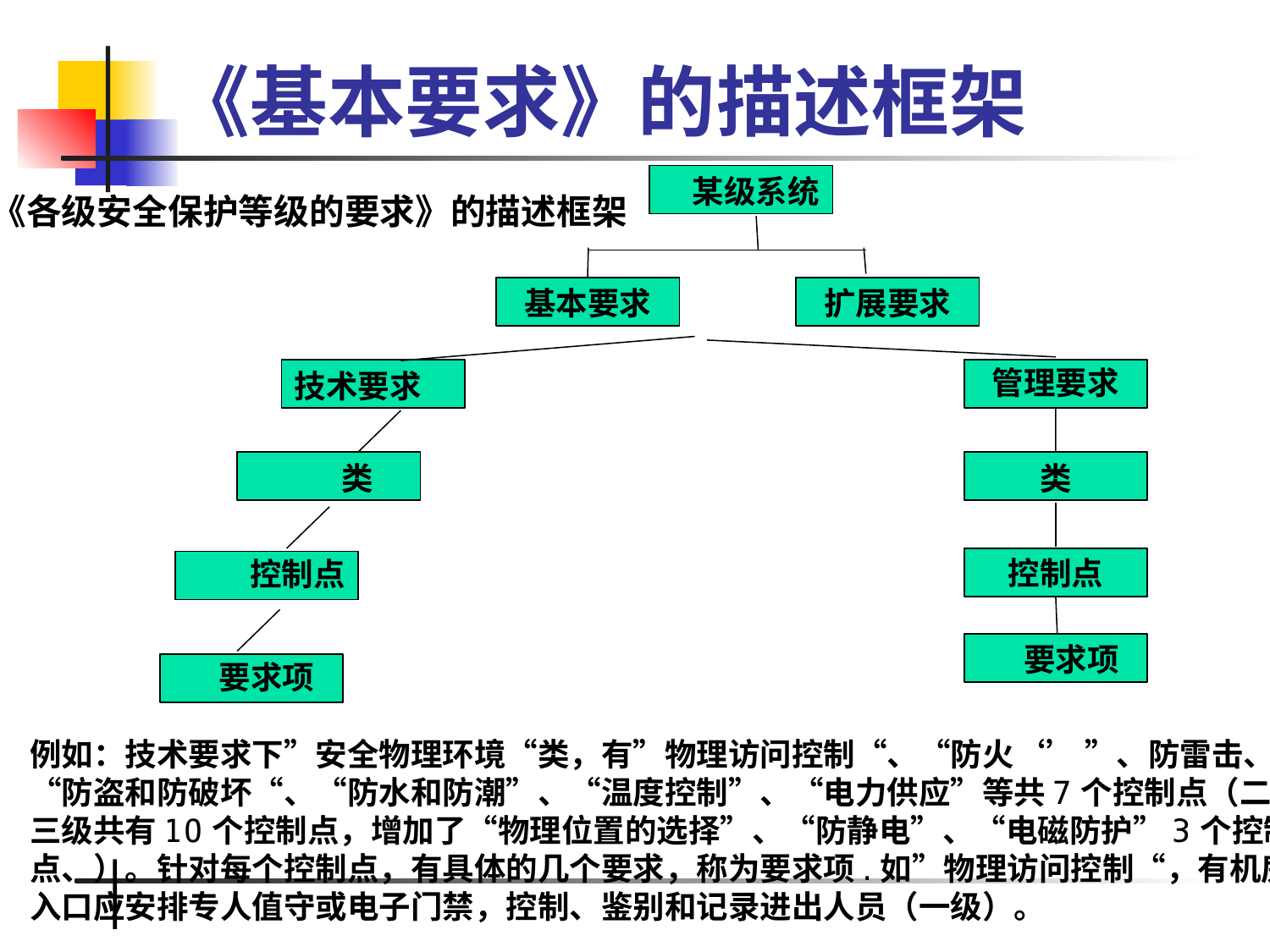

# 《基本要求》的描述框架
《各级安全保护等级的要求》的描述框架

某级系统

基本要求

扩展要求
管理要求

技术要求

类
类
控制点
控制点

要求项
要求项

例如：技术要求下”安全物理环境“类，有”物理访问控制“、“防火‘’ ”、防雷击、“防盗和防破坏“、“防水和防潮”、“温度控制”、“电力供应”等共7个控制点（二级，三级共有10个控制点，增加了“物理位置的选择”、“防静电”、“电磁防护”3个控制点、）。针对每个控制点，有具体的几个要求，称为要求项.如”物理访问控制“，有机房出入口应安排专人值守或电子门禁，控制、鉴别和记录进出人员（一级）。